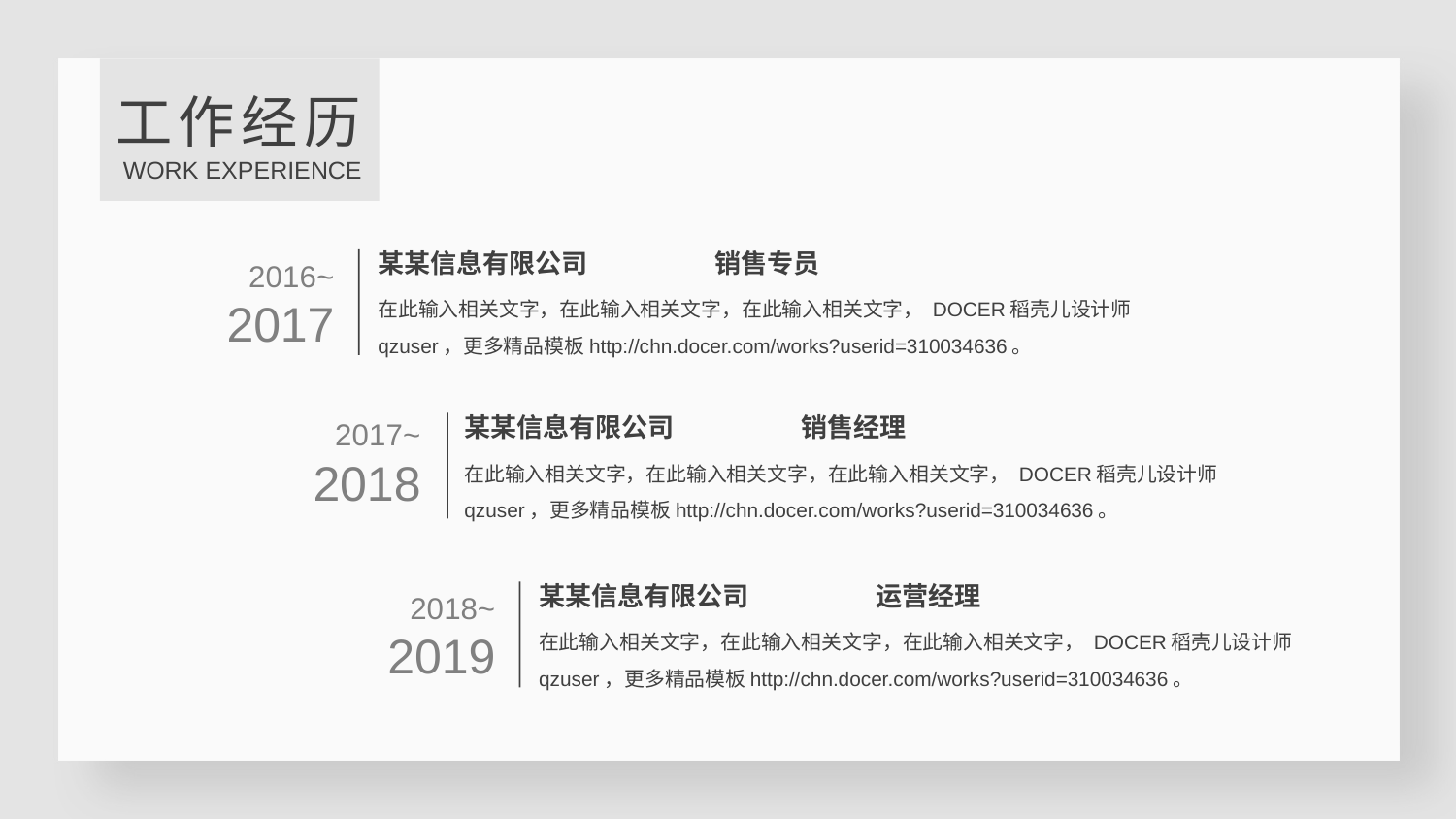

工作经历
WORK EXPERIENCE
某某信息有限公司
销售专员

2016~
2017
在此输入相关文字，在此输入相关文字，在此输入相关文字， DOCER稻壳儿设计师qzuser，更多精品模板http://chn.docer.com/works?userid=310034636。
某某信息有限公司
销售经理
2017~
2018

在此输入相关文字，在此输入相关文字，在此输入相关文字， DOCER稻壳儿设计师qzuser，更多精品模板http://chn.docer.com/works?userid=310034636。
某某信息有限公司
运营经理

2018~
2019
在此输入相关文字，在此输入相关文字，在此输入相关文字， DOCER稻壳儿设计师qzuser，更多精品模板http://chn.docer.com/works?userid=310034636。